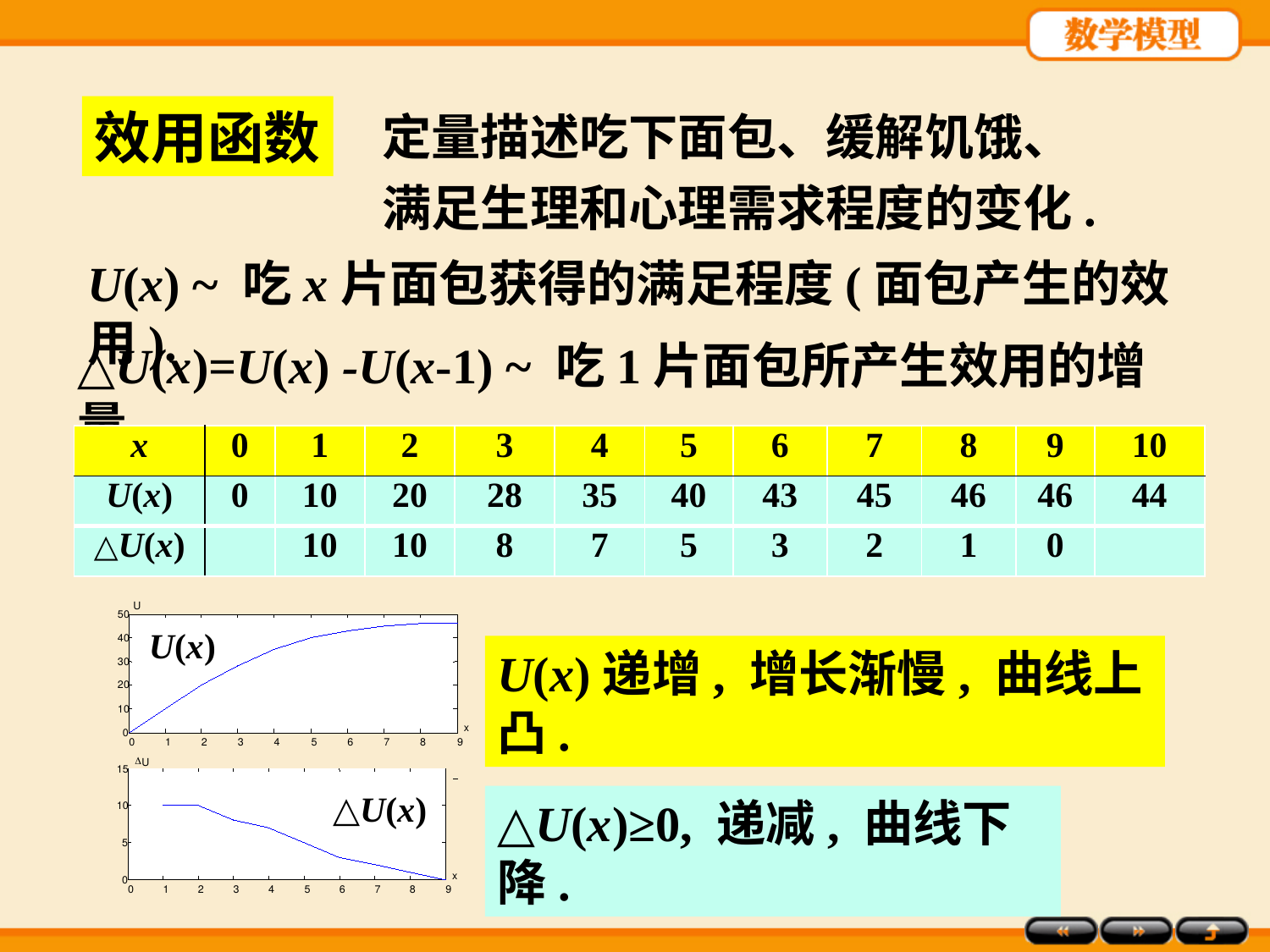

定量描述吃下面包、缓解饥饿、满足生理和心理需求程度的变化.
效用函数
U(x) ~ 吃x片面包获得的满足程度(面包产生的效用).
△U(x)=U(x) -U(x-1) ~ 吃1片面包所产生效用的增量.
| x | 0 | 1 | 2 | 3 | 4 | 5 | 6 | 7 | 8 | 9 | 10 |
| --- | --- | --- | --- | --- | --- | --- | --- | --- | --- | --- | --- |
| U(x) | 0 | 10 | 20 | 28 | 35 | 40 | 43 | 45 | 46 | 46 | 44 |
| △U(x) |  | 10 | 10 | 8 | 7 | 5 | 3 | 2 | 1 | 0 |  |
U
50

40

30

20

10

x
0

0
1
2
3
4
5
6
7
8
9

U(x)
U(x)递增, 增长渐慢, 曲线上凸.
Δ
U
15

10

5

x
0

0
1
2
3
4
5
6
7
8
9
△U(x)
△U(x)≥0, 递减, 曲线下降.